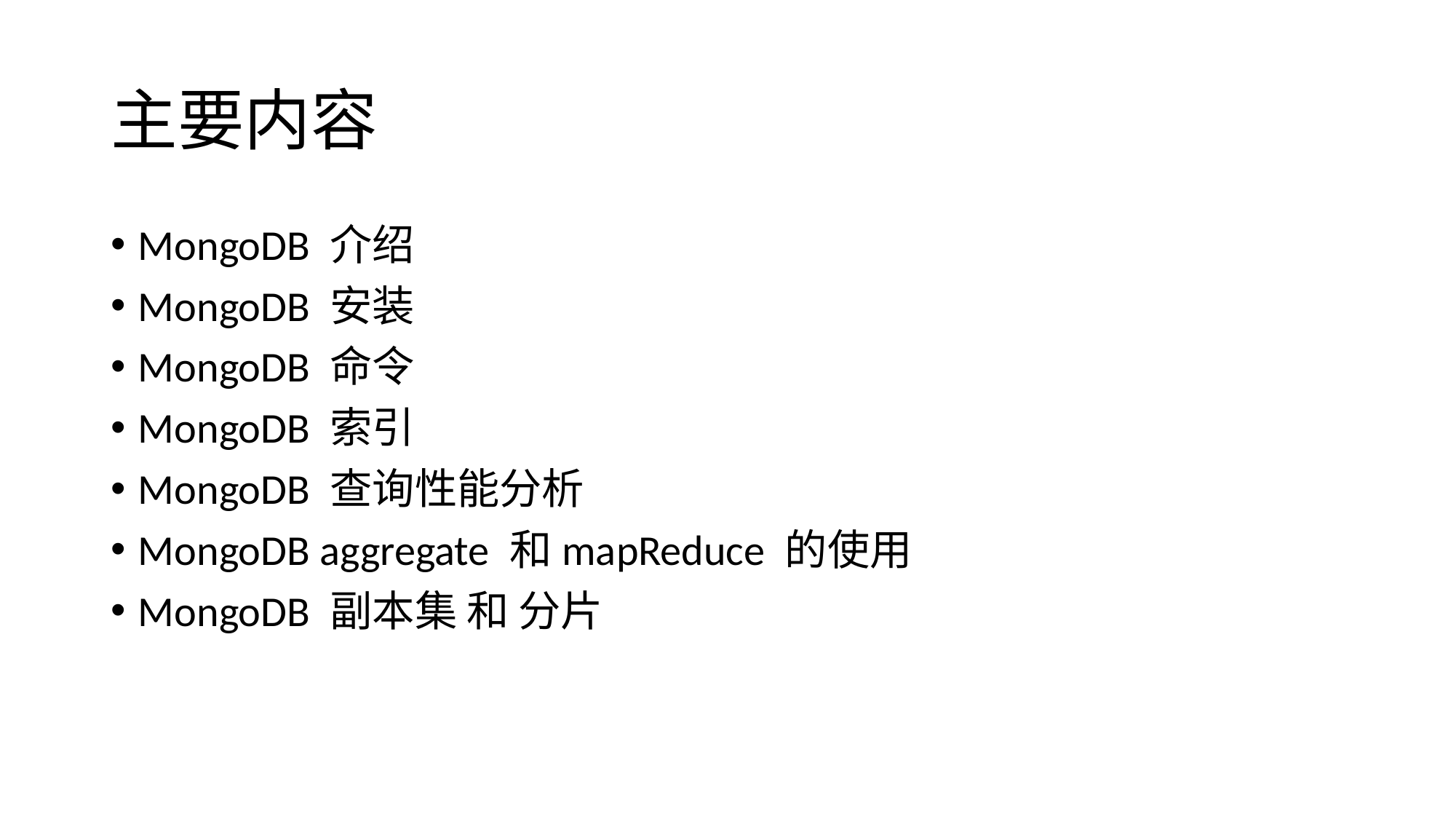

# 主要内容
MongoDB 介绍
MongoDB 安装
MongoDB 命令
MongoDB 索引
MongoDB 查询性能分析
MongoDB aggregate 和mapReduce 的使用
MongoDB 副本集 和 分片